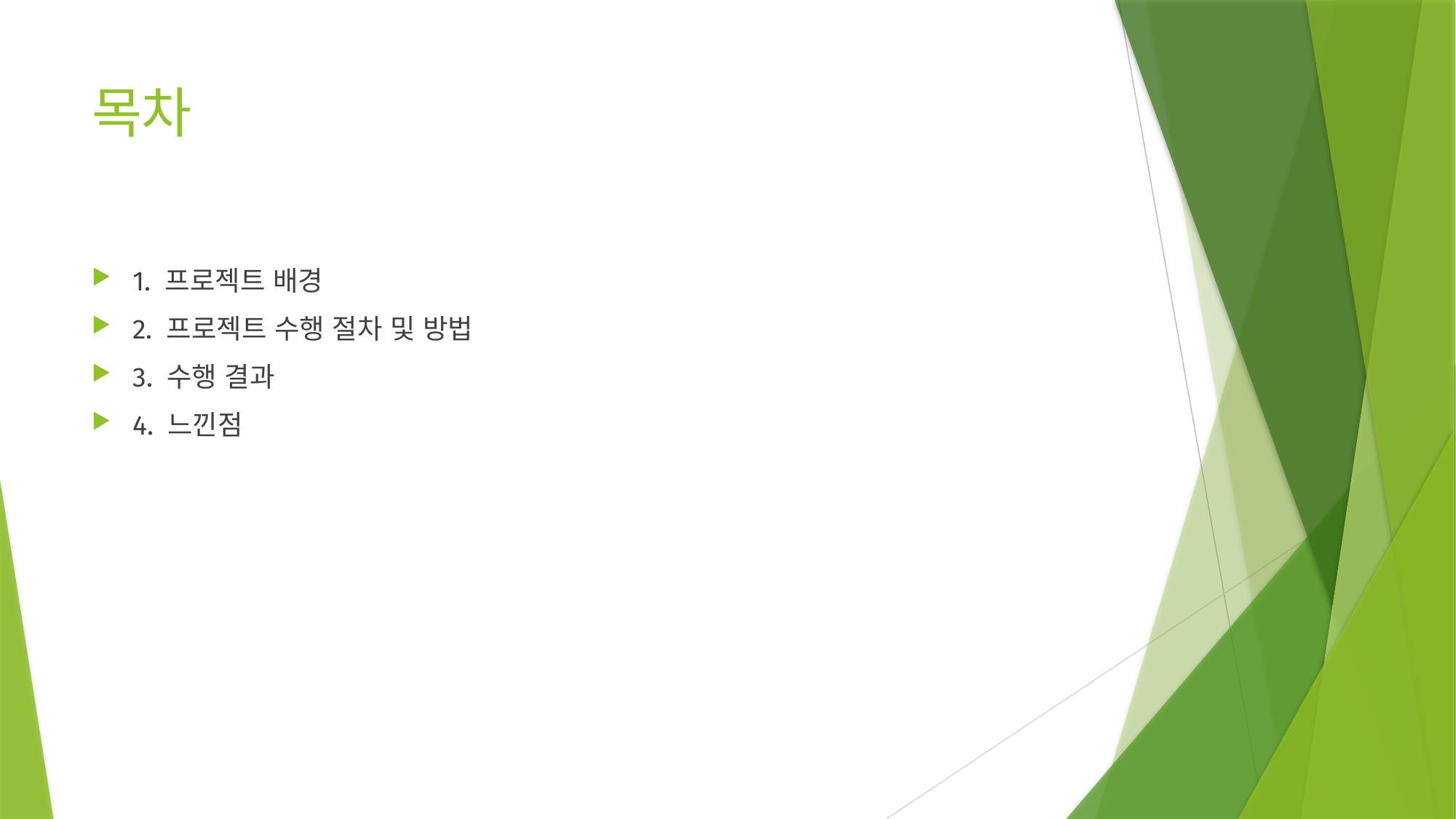

# 목차
1. 프로젝트 배경
2. 프로젝트 수행 절차 및 방법
3. 수행 결과
4. 느낀점